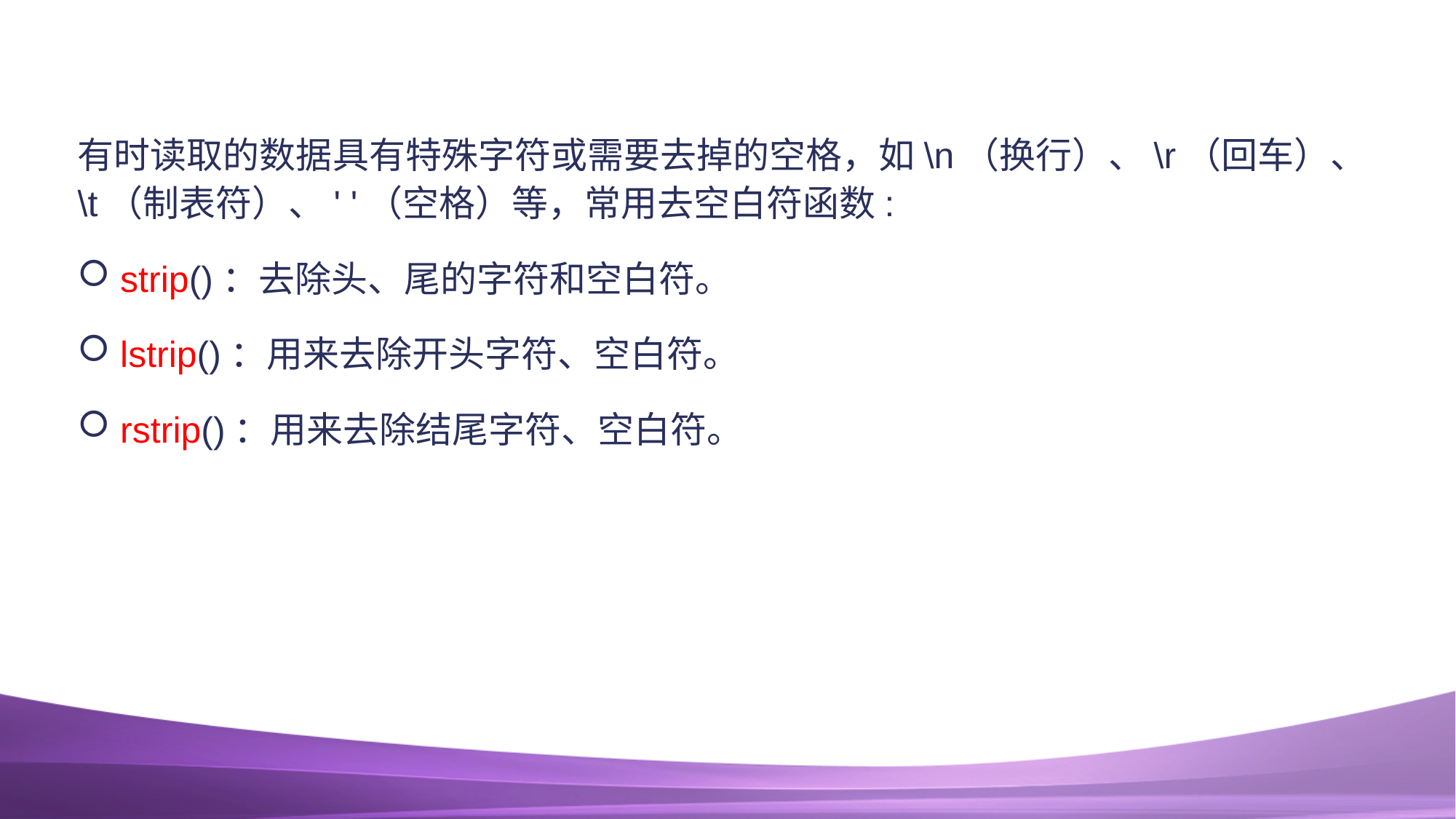

#
有时读取的数据具有特殊字符或需要去掉的空格，如\n（换行）、\r（回车）、\t（制表符）、' '（空格）等，常用去空白符函数:
strip()：去除头、尾的字符和空白符。
lstrip()：用来去除开头字符、空白符。
rstrip()：用来去除结尾字符、空白符。